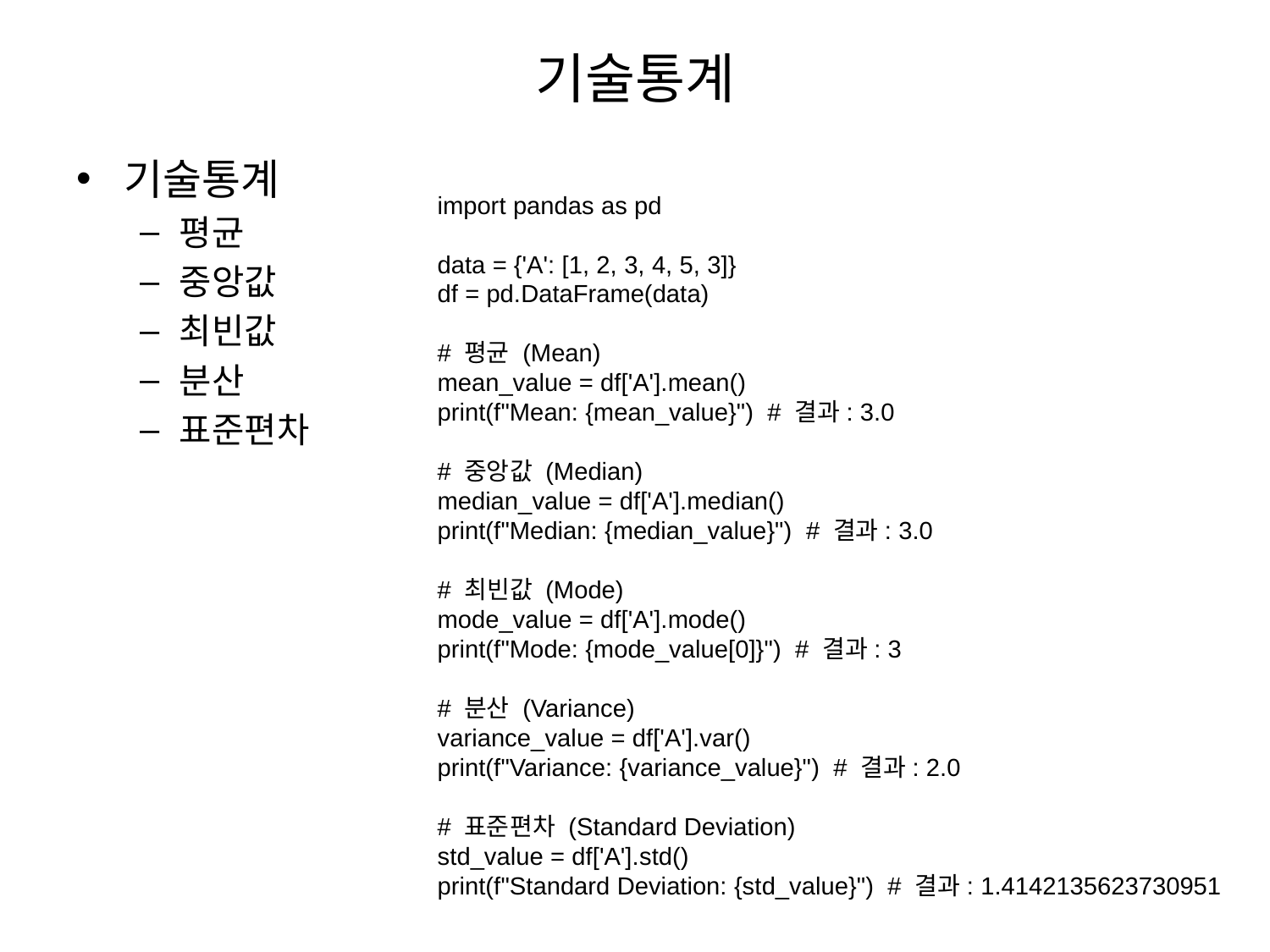

# 기술통계
기술통계
평균
중앙값
최빈값
분산
표준편차
import pandas as pd

data = {'A': [1, 2, 3, 4, 5, 3]}
df = pd.DataFrame(data)

# 평균 (Mean)
mean_value = df['A'].mean()
print(f"Mean: {mean_value}")  # 결과: 3.0

# 중앙값 (Median)
median_value = df['A'].median()
print(f"Median: {median_value}")  # 결과: 3.0

# 최빈값 (Mode)
mode_value = df['A'].mode()
print(f"Mode: {mode_value[0]}")  # 결과: 3

# 분산 (Variance)
variance_value = df['A'].var()
print(f"Variance: {variance_value}")  # 결과: 2.0

# 표준편차 (Standard Deviation)
std_value = df['A'].std()
print(f"Standard Deviation: {std_value}")  # 결과: 1.4142135623730951